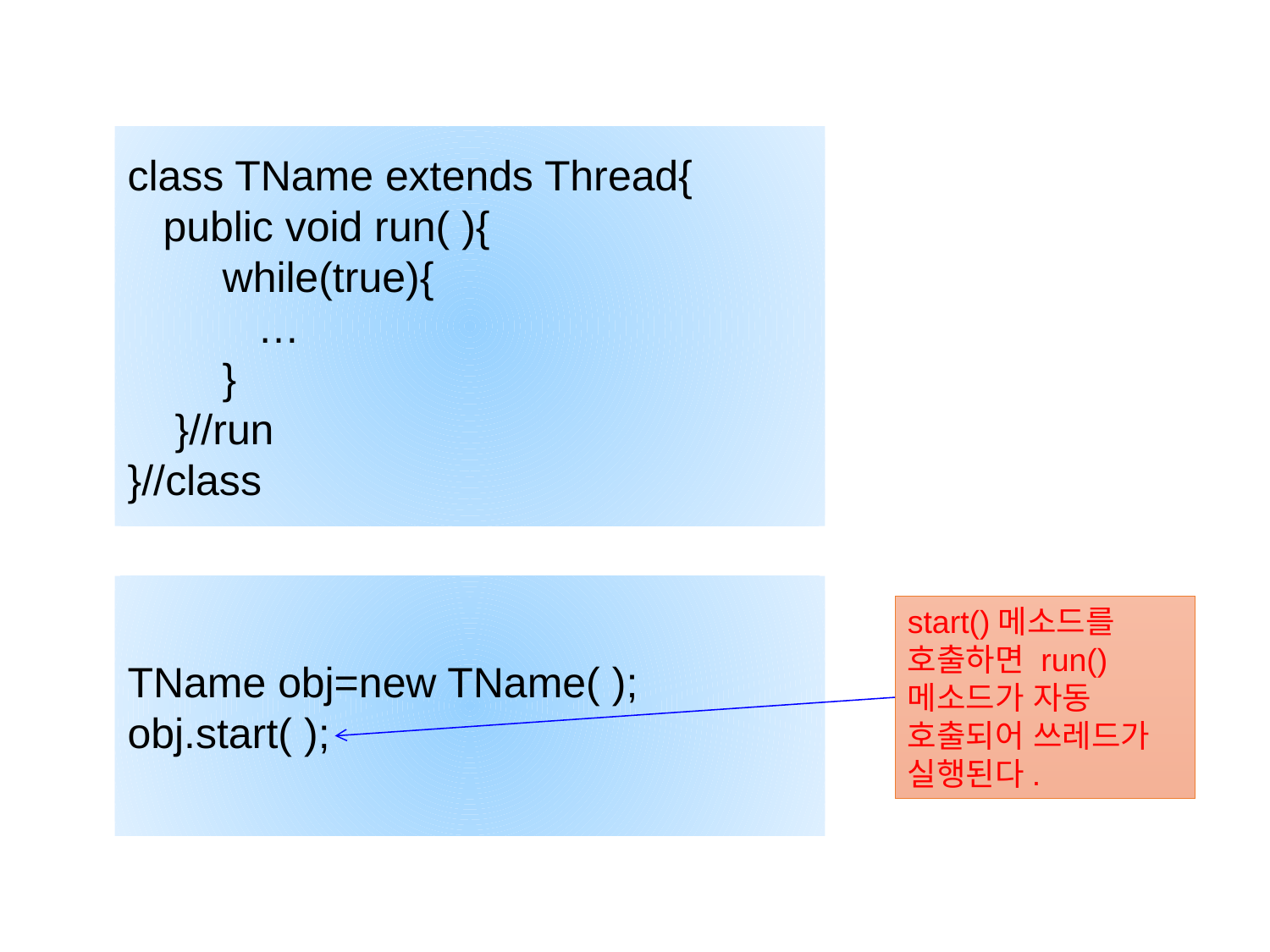

class TName extends Thread{
   public void run( ){
        while(true){
           …
        }
    }//run
}//class
TName obj=new TName( );
obj.start( );
start()메소드를 호출하면 run()메소드가 자동 호출되어 쓰레드가 실행된다.